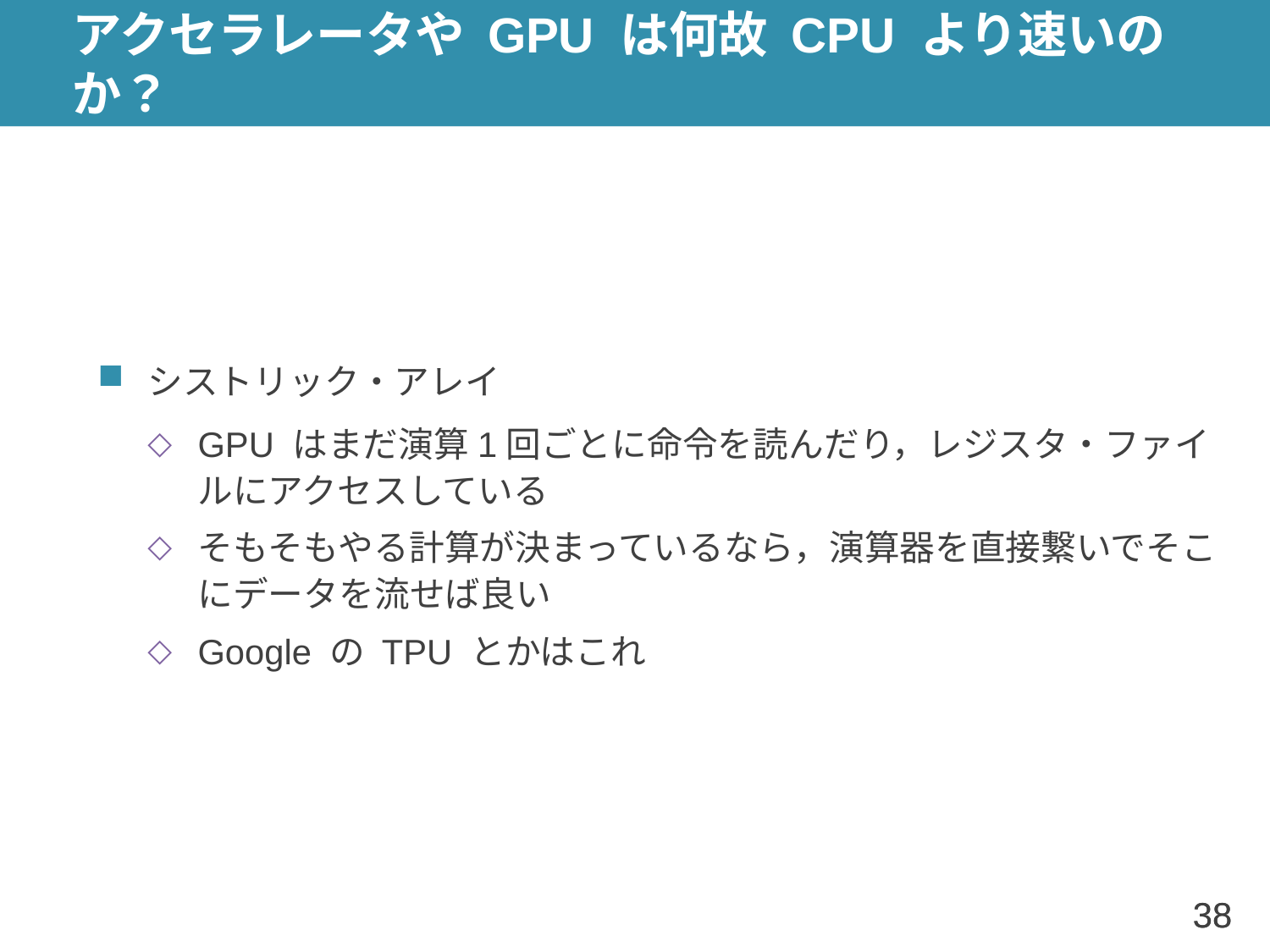

# アクセラレータや GPU は何故 CPU より速いのか？
シストリック・アレイ
GPU はまだ演算1回ごとに命令を読んだり，レジスタ・ファイルにアクセスしている
そもそもやる計算が決まっているなら，演算器を直接繋いでそこにデータを流せば良い
Google の TPU とかはこれ